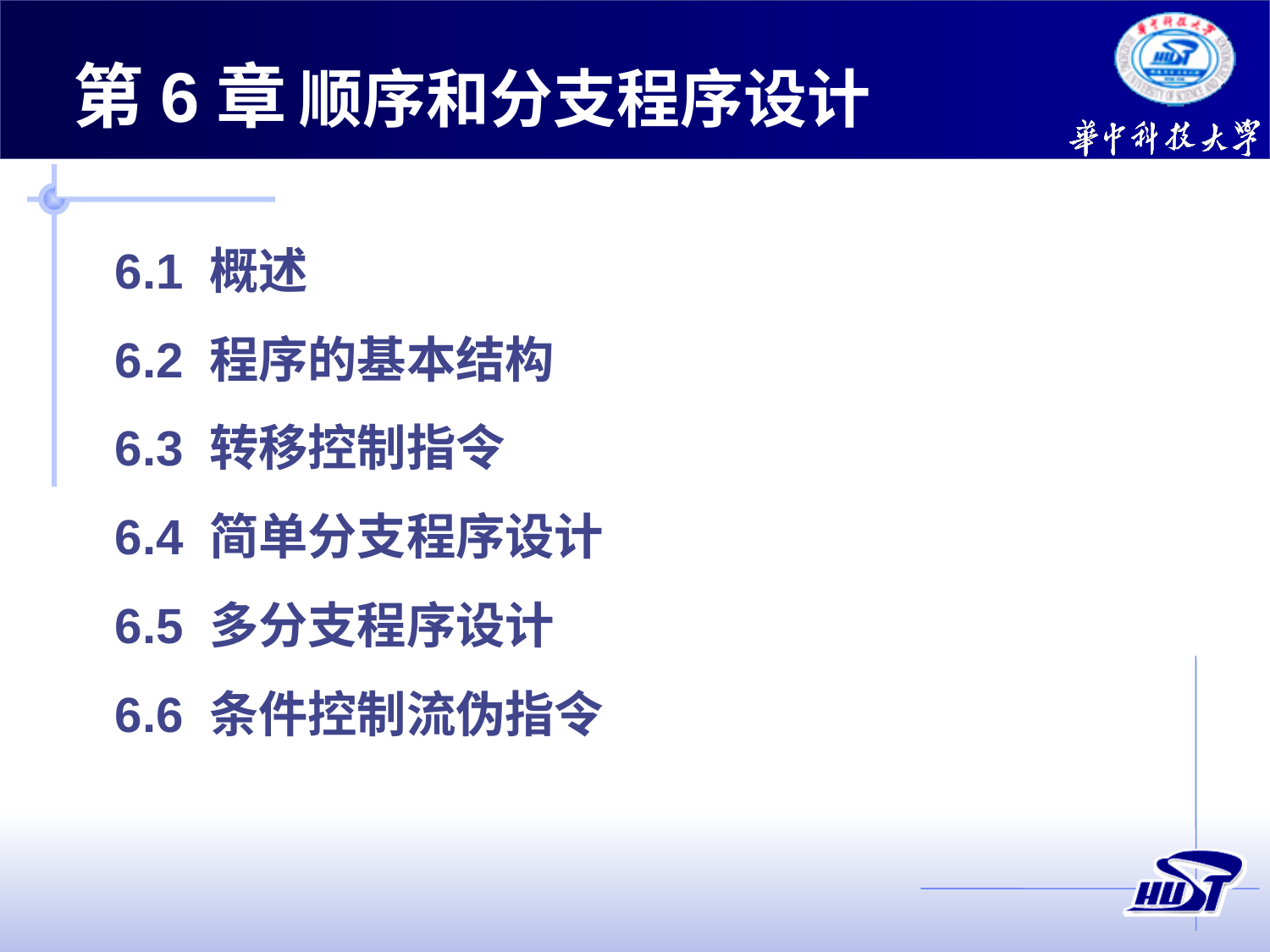

第6章 顺序和分支程序设计
6.1 概述
6.2 程序的基本结构
6.3 转移控制指令
6.4 简单分支程序设计
6.5 多分支程序设计
6.6 条件控制流伪指令